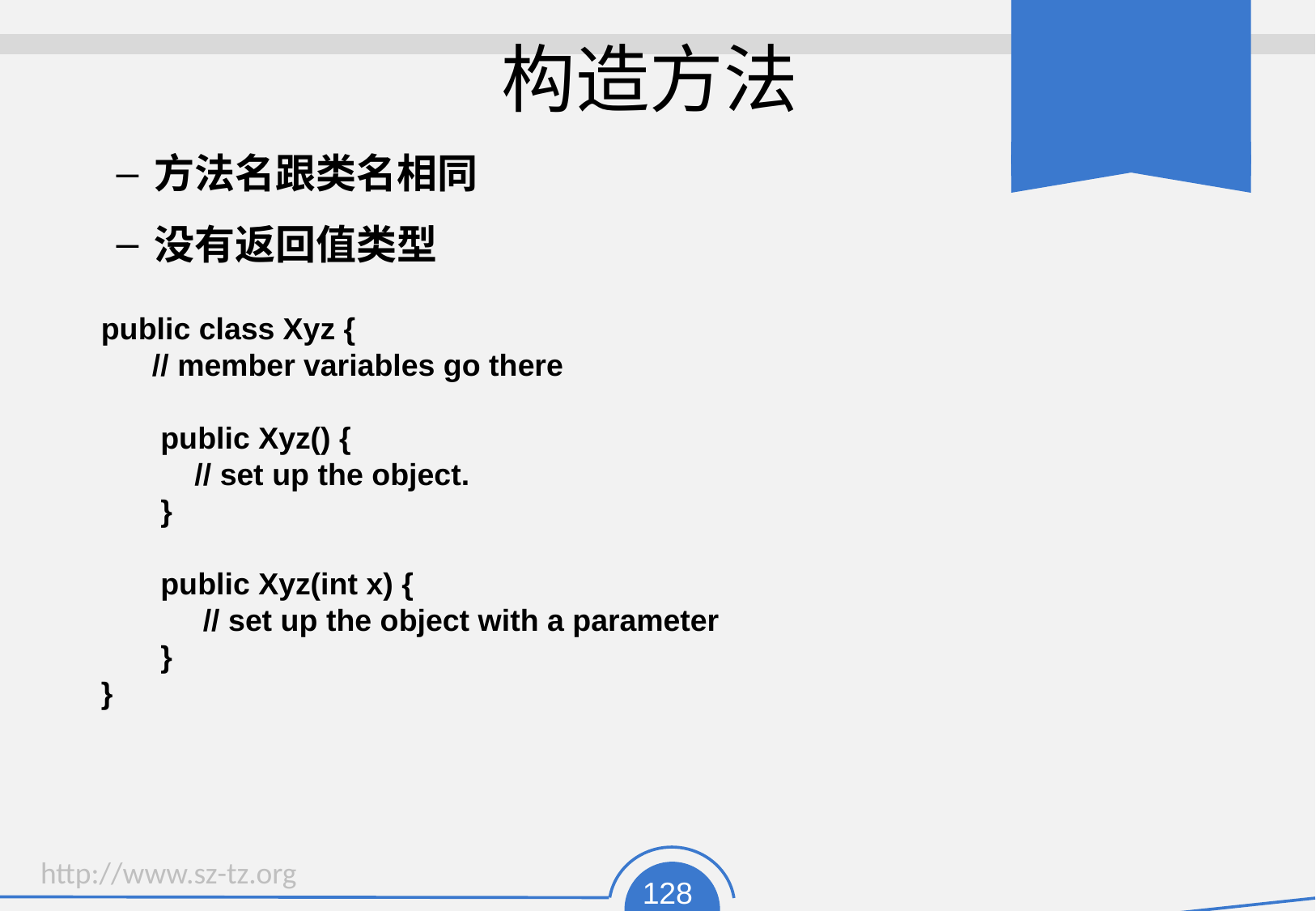

# 构造方法
方法名跟类名相同
没有返回值类型
public class Xyz {
      // member variables go there

       public Xyz() {
           // set up the object.
       }

       public Xyz(int x) {
            // set up the object with a parameter
       }
}